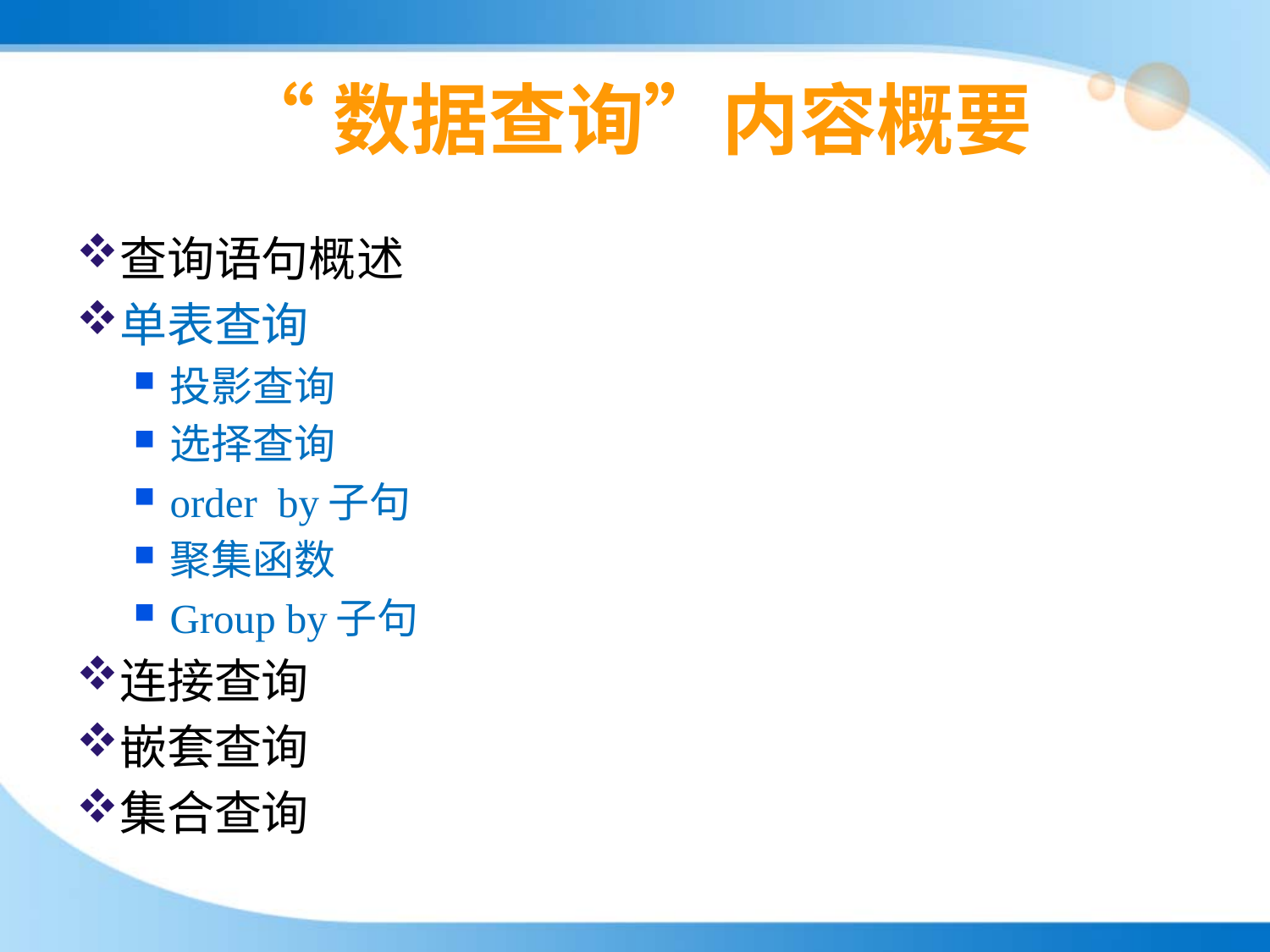

# “数据查询”内容概要
查询语句概述
单表查询
投影查询
选择查询
order  by子句
聚集函数
Group by子句
连接查询
嵌套查询
集合查询